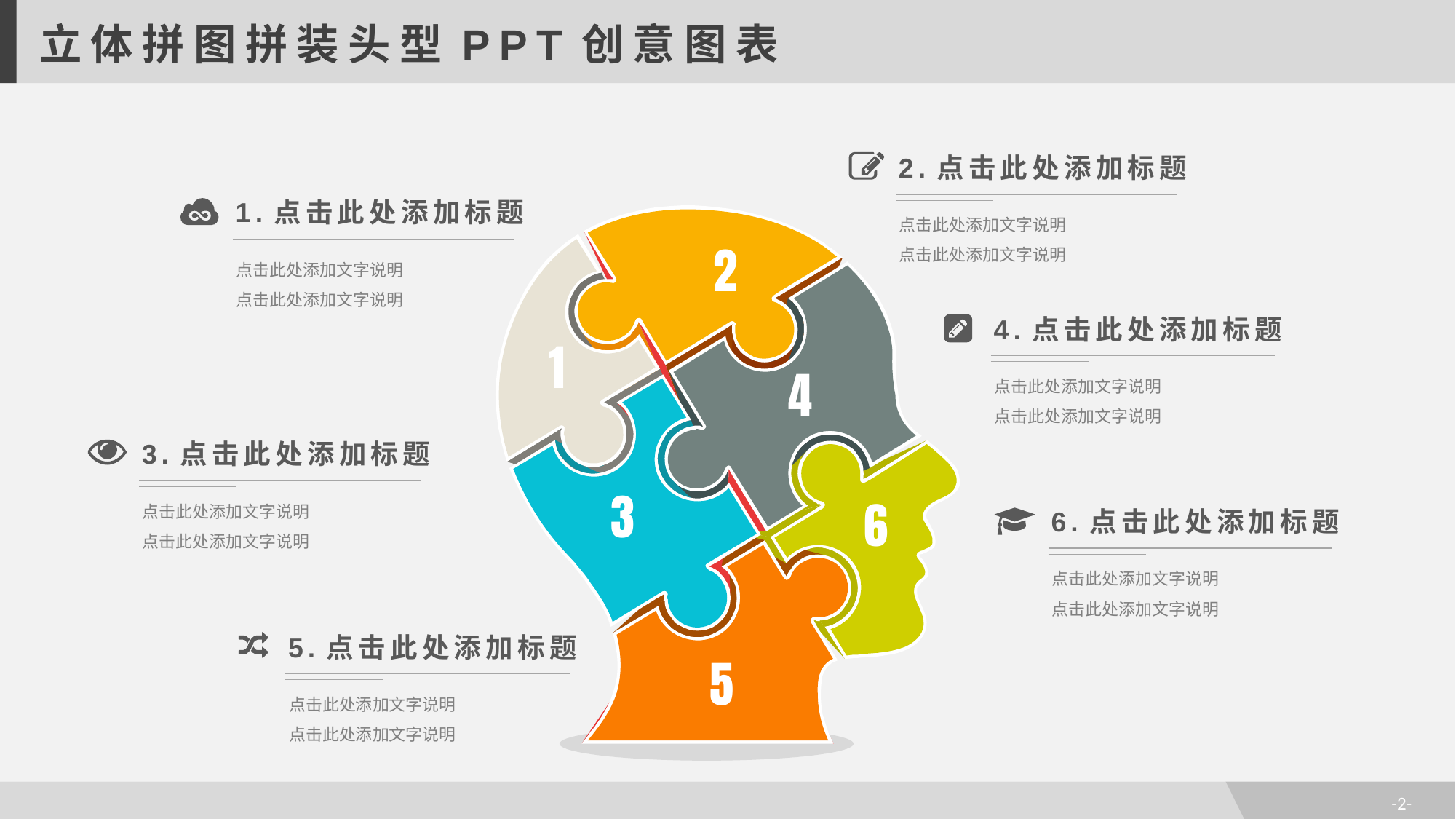

立体拼图拼装头型PPT创意图表
2.点击此处添加标题

点击此处添加文字说明
点击此处添加文字说明
1.点击此处添加标题

点击此处添加文字说明
点击此处添加文字说明

2
4.点击此处添加标题

点击此处添加文字说明
点击此处添加文字说明
1
4
3.点击此处添加标题

点击此处添加文字说明
点击此处添加文字说明
3
6
6.点击此处添加标题

点击此处添加文字说明
点击此处添加文字说明
5.点击此处添加标题

点击此处添加文字说明
点击此处添加文字说明
5
-2-